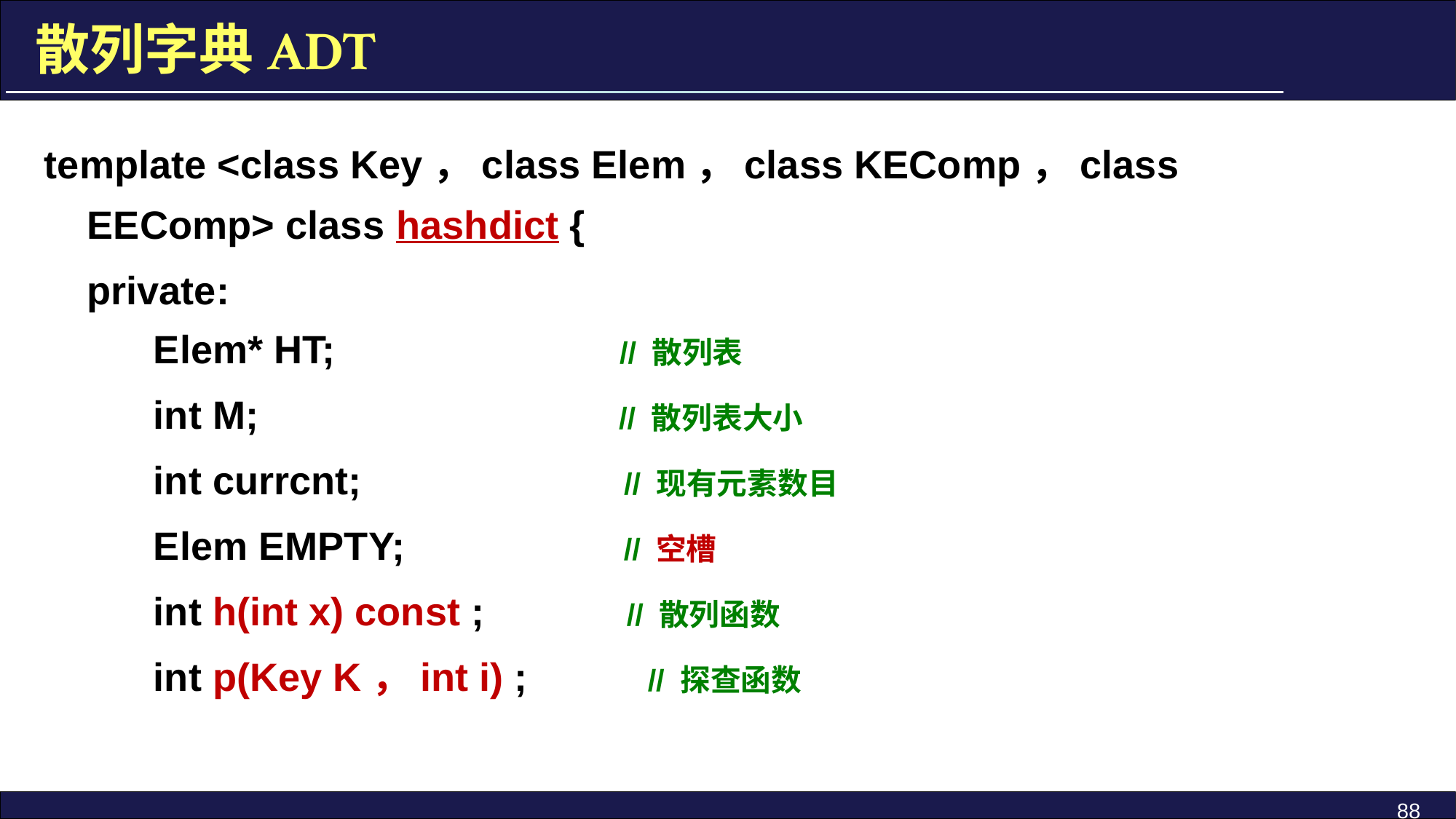

散列字典ADT
template <class Key，class Elem，class KEComp，class EEComp> class hashdict {
private:
     Elem* HT;                          // 散列表
     int M;                                 // 散列表大小
     int currcnt;                        // 现有元素数目
     Elem EMPTY;                    // 空槽
     int h(int x) const ;             // 散列函数
     int p(Key K，int i) ;           // 探查函数
88